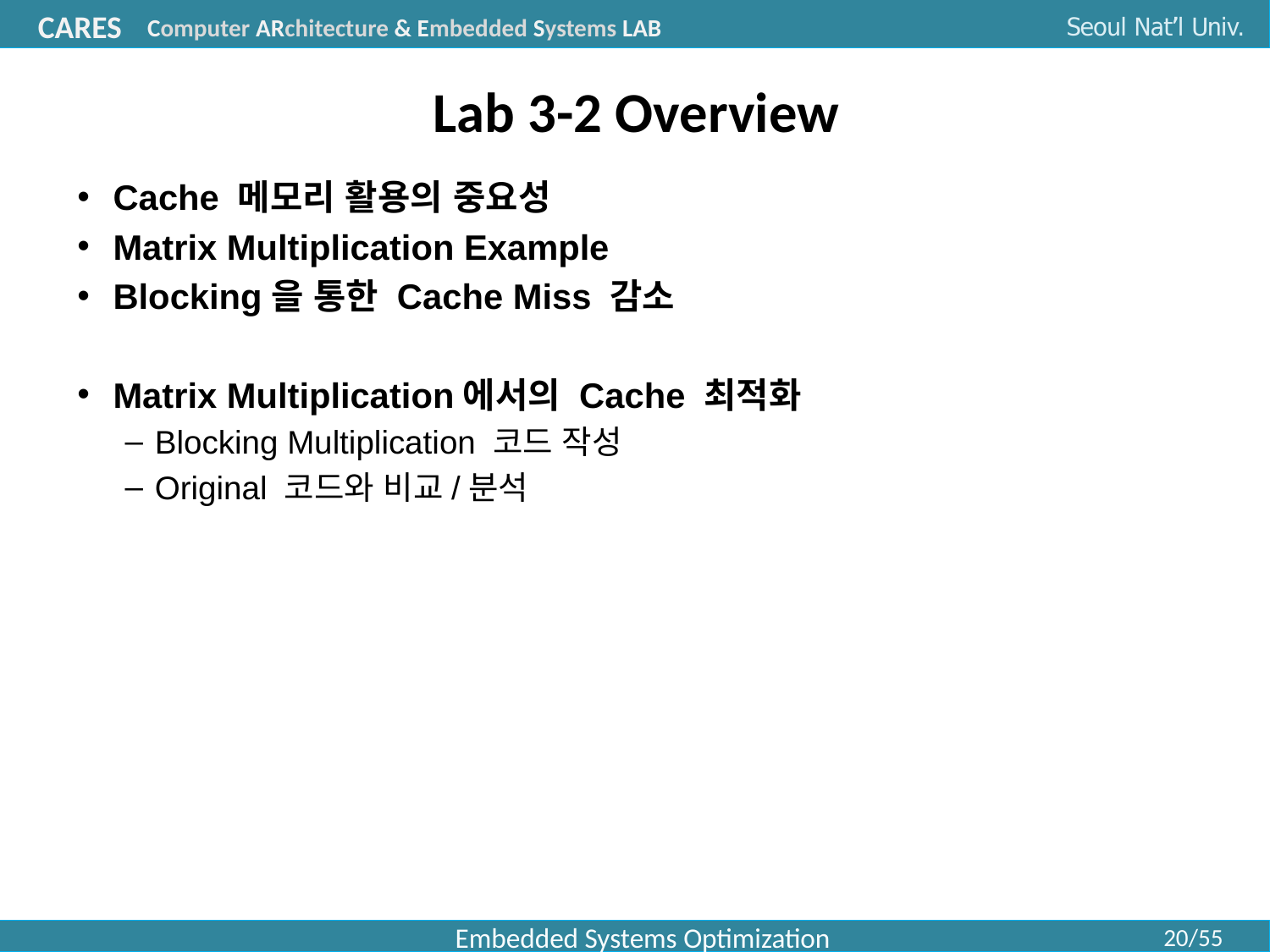

# Lab 3-2 Overview
Cache 메모리 활용의 중요성
Matrix Multiplication Example
Blocking을 통한 Cache Miss 감소

Matrix Multiplication에서의 Cache 최적화
Blocking Multiplication 코드 작성
Original 코드와 비교/분석
Embedded Systems Optimization
20/55